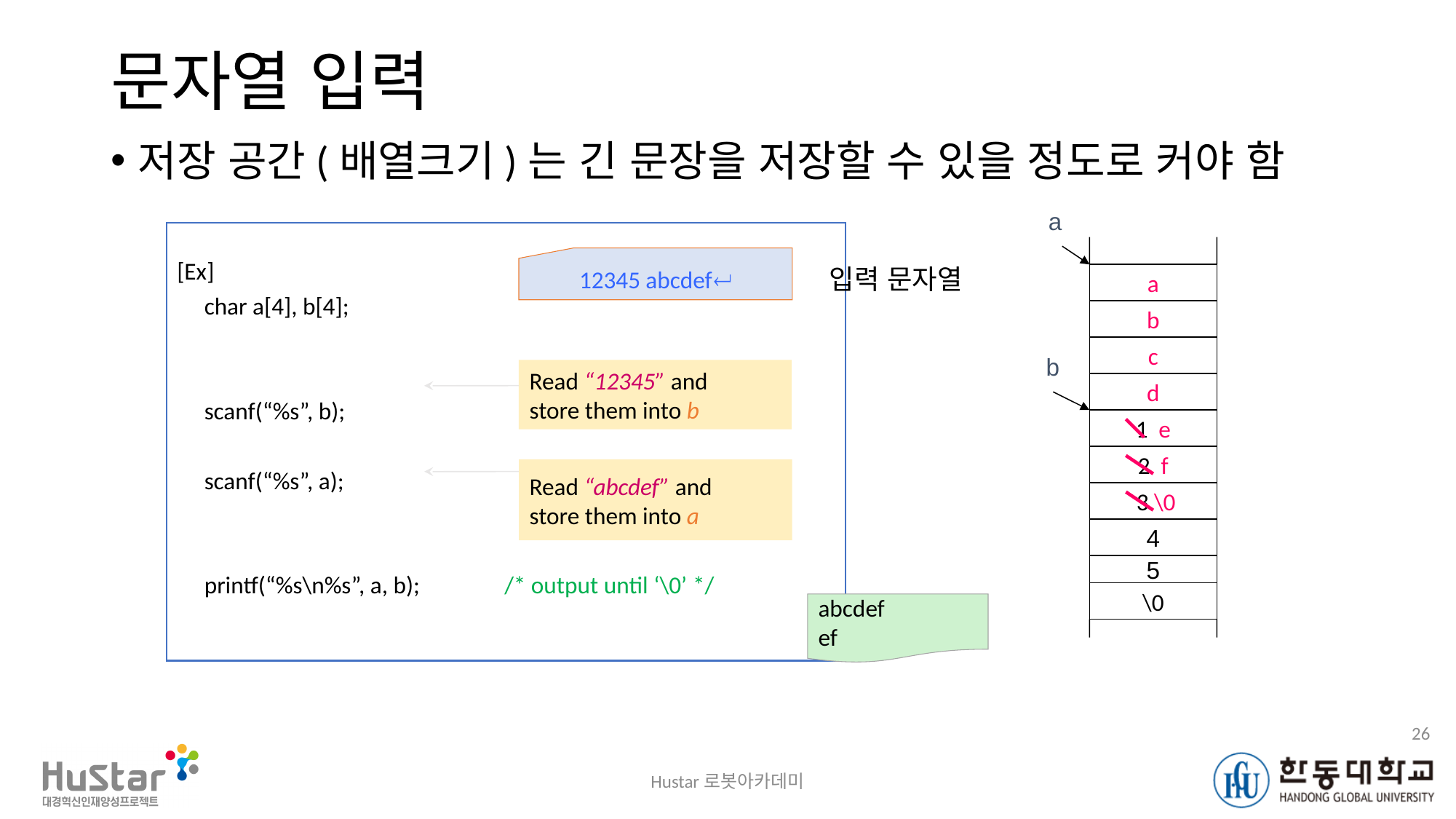

# 문자열 입력
저장 공간(배열크기)는 긴 문장을 저장할 수 있을 정도로 커야 함
a
[Ex]
     char a[4], b[4];

     scanf(“%s”, b);

     scanf(“%s”, a);

     printf(“%s\n%s”, a, b);   	/* output until ‘\0’ */

12345 abcdef↵
입력 문자열
a
b
c
b
Read “12345” and
store them into b
d

1  e

2  f

Read “abcdef” and
store them into a

 3 \0

4
5
\0
abcdef
ef

26
Hustar로봇아카데미